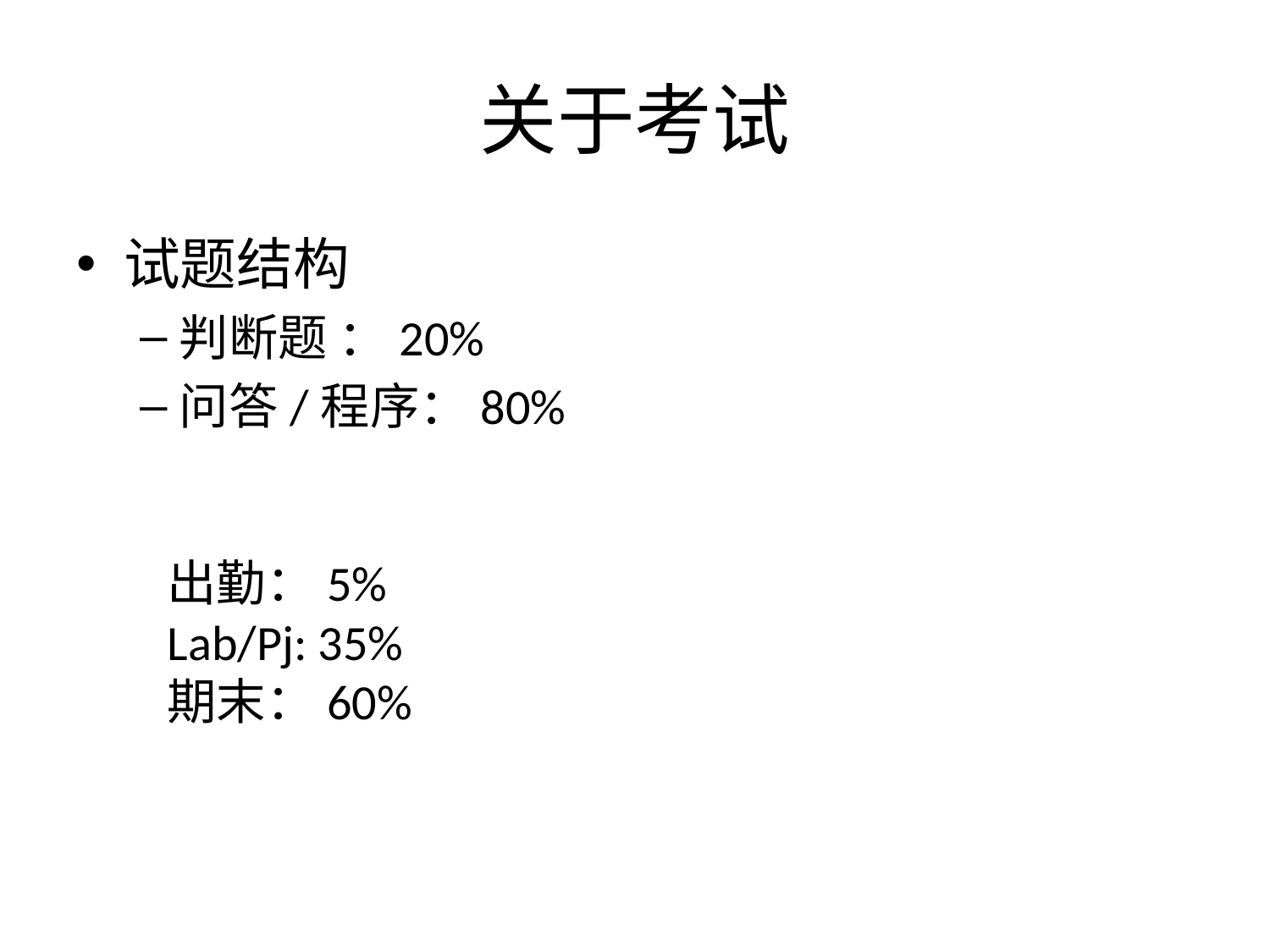

# 关于考试
试题结构
判断题 ：20%
问答/程序：80%
出勤：5%
Lab/Pj: 35%
期末：60%